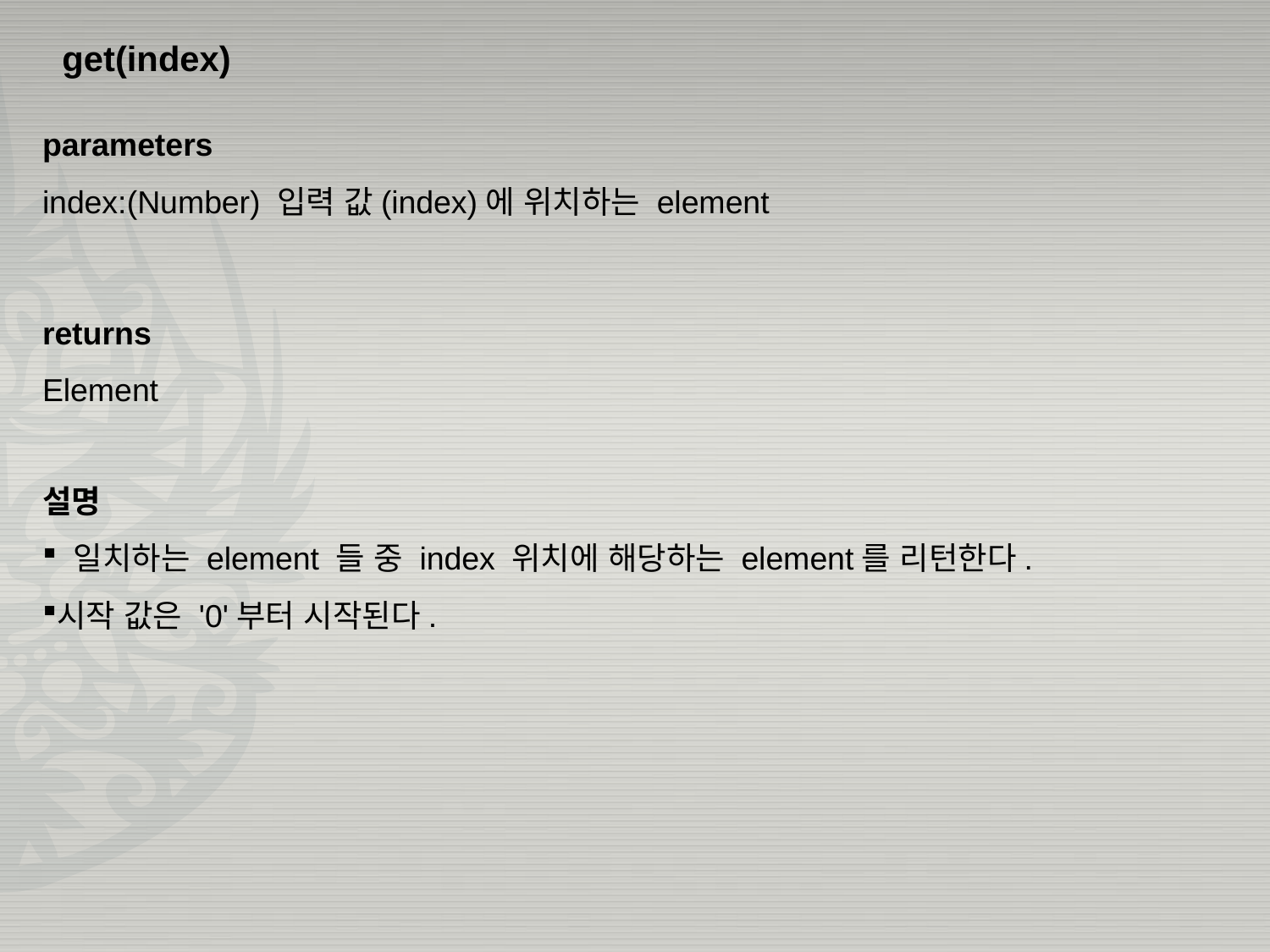

get(index)
parameters
index:(Number) 입력 값(index)에 위치하는 element
returns
Element
설명
 일치하는 element 들 중 index 위치에 해당하는 element를 리턴한다.
시작 값은 '0'부터 시작된다.